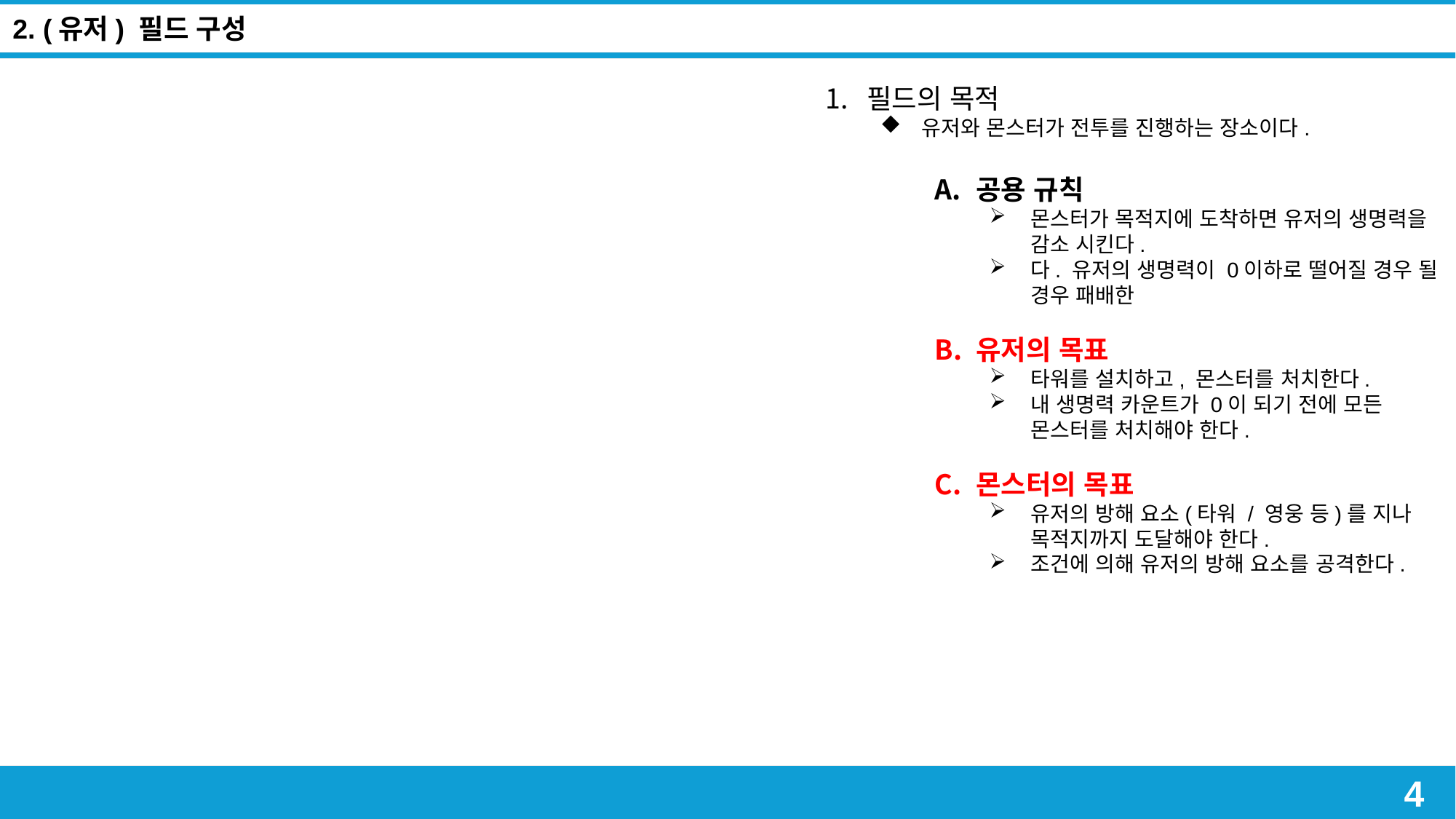

2. (유저) 필드 구성
필드의 목적
유저와 몬스터가 전투를 진행하는 장소이다.

공용 규칙
몬스터가 목적지에 도착하면 유저의 생명력을 감소 시킨다.
다. 유저의 생명력이 0이하로 떨어질 경우 될 경우 패배한

유저의 목표
타워를 설치하고, 몬스터를 처치한다.
내 생명력 카운트가 0이 되기 전에 모든 몬스터를 처치해야 한다.

몬스터의 목표
유저의 방해 요소(타워 / 영웅 등)를 지나 목적지까지 도달해야 한다.
조건에 의해 유저의 방해 요소를 공격한다.
4